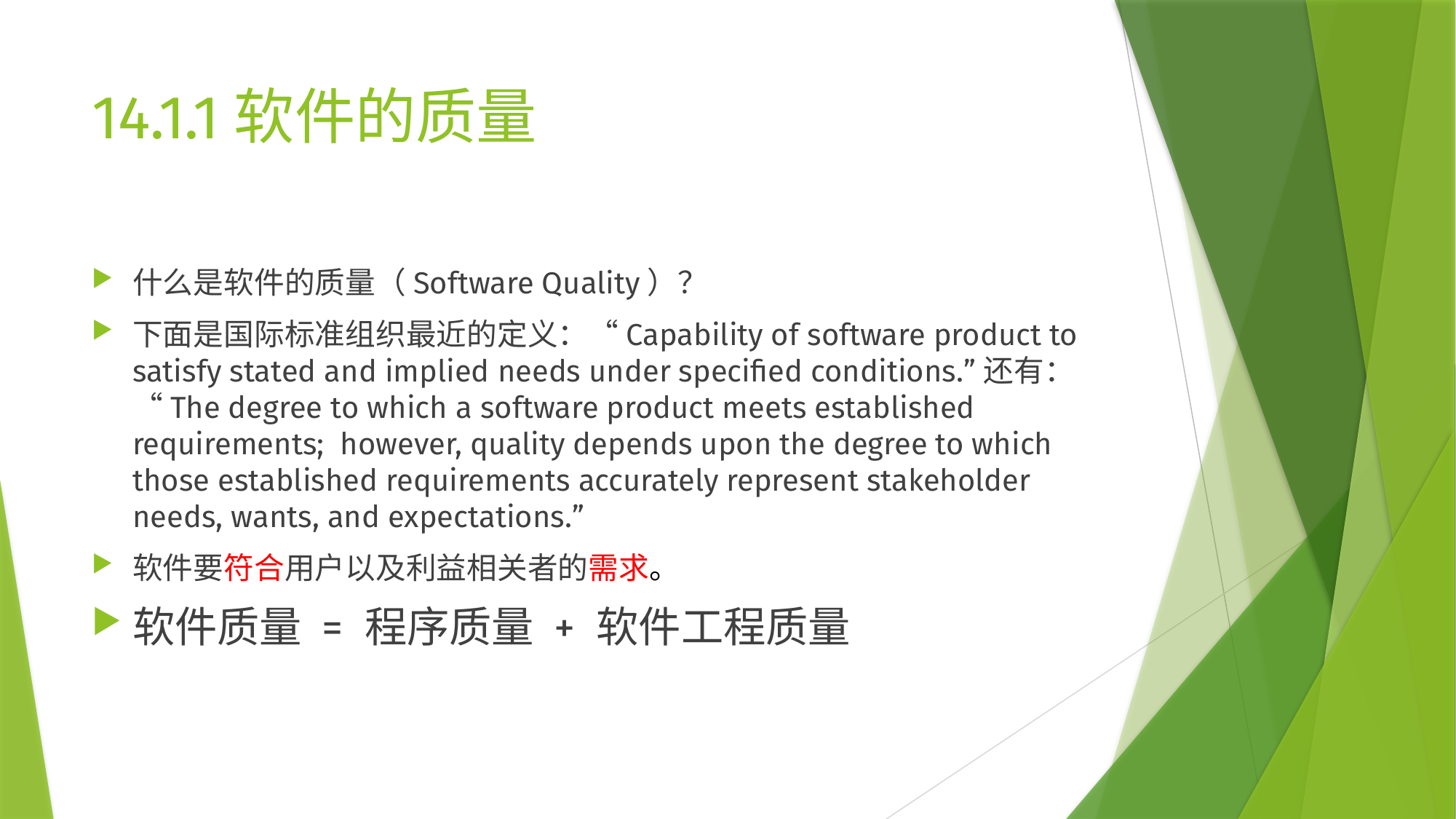

# 14.1.1软件的质量
什么是软件的质量（Software Quality）？
下面是国际标准组织最近的定义：“Capability of software product to satisfy stated and implied needs under specified conditions.”还有：“The degree to which a software product meets established requirements;  however, quality depends upon the degree to which those established requirements accurately represent stakeholder needs, wants, and expectations.”
软件要符合用户以及利益相关者的需求。
软件质量 = 程序质量 + 软件工程质量